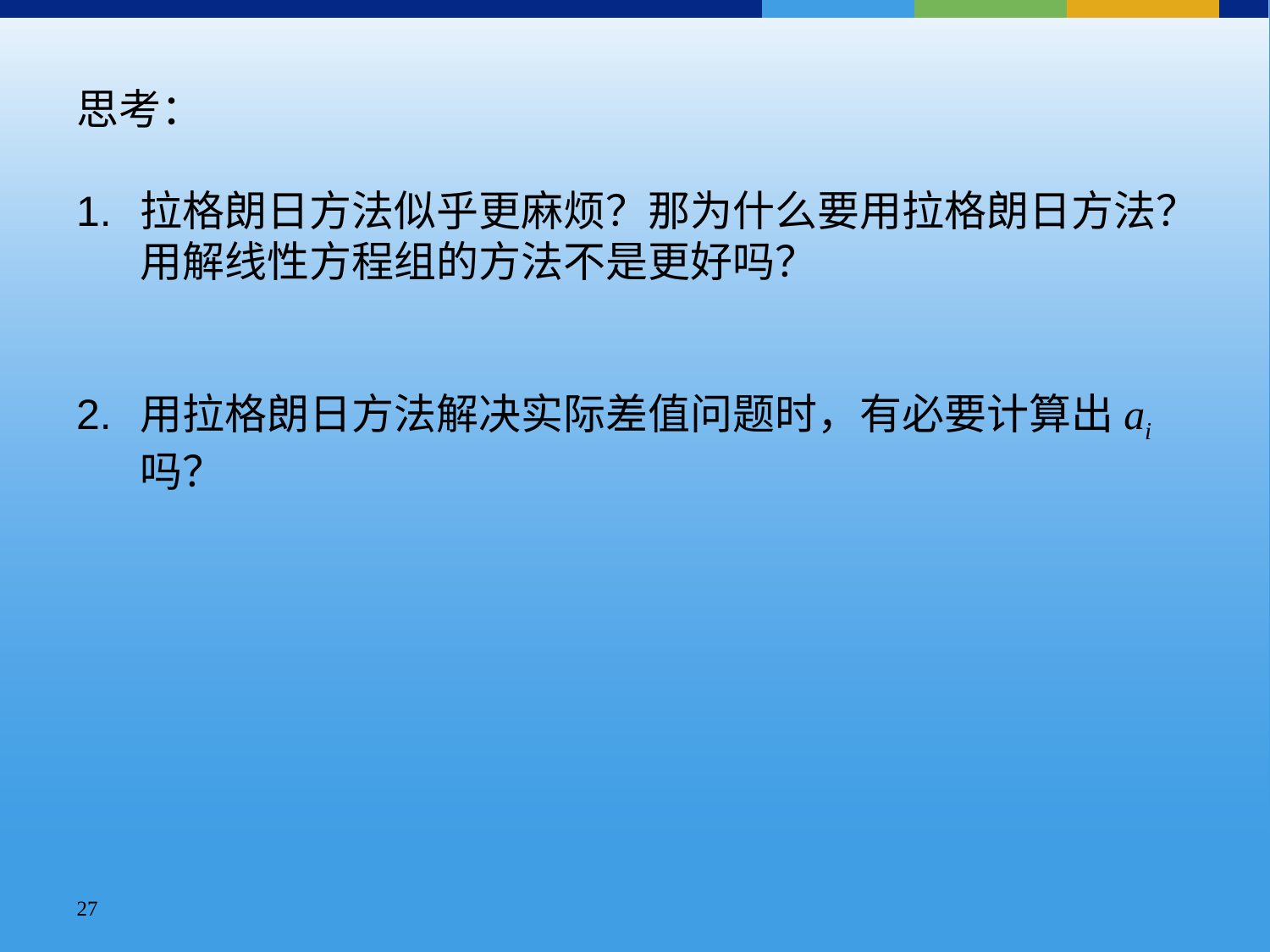

思考：

拉格朗日方法似乎更麻烦？那为什么要用拉格朗日方法？用解线性方程组的方法不是更好吗？

用拉格朗日方法解决实际差值问题时，有必要计算出ai吗？

27